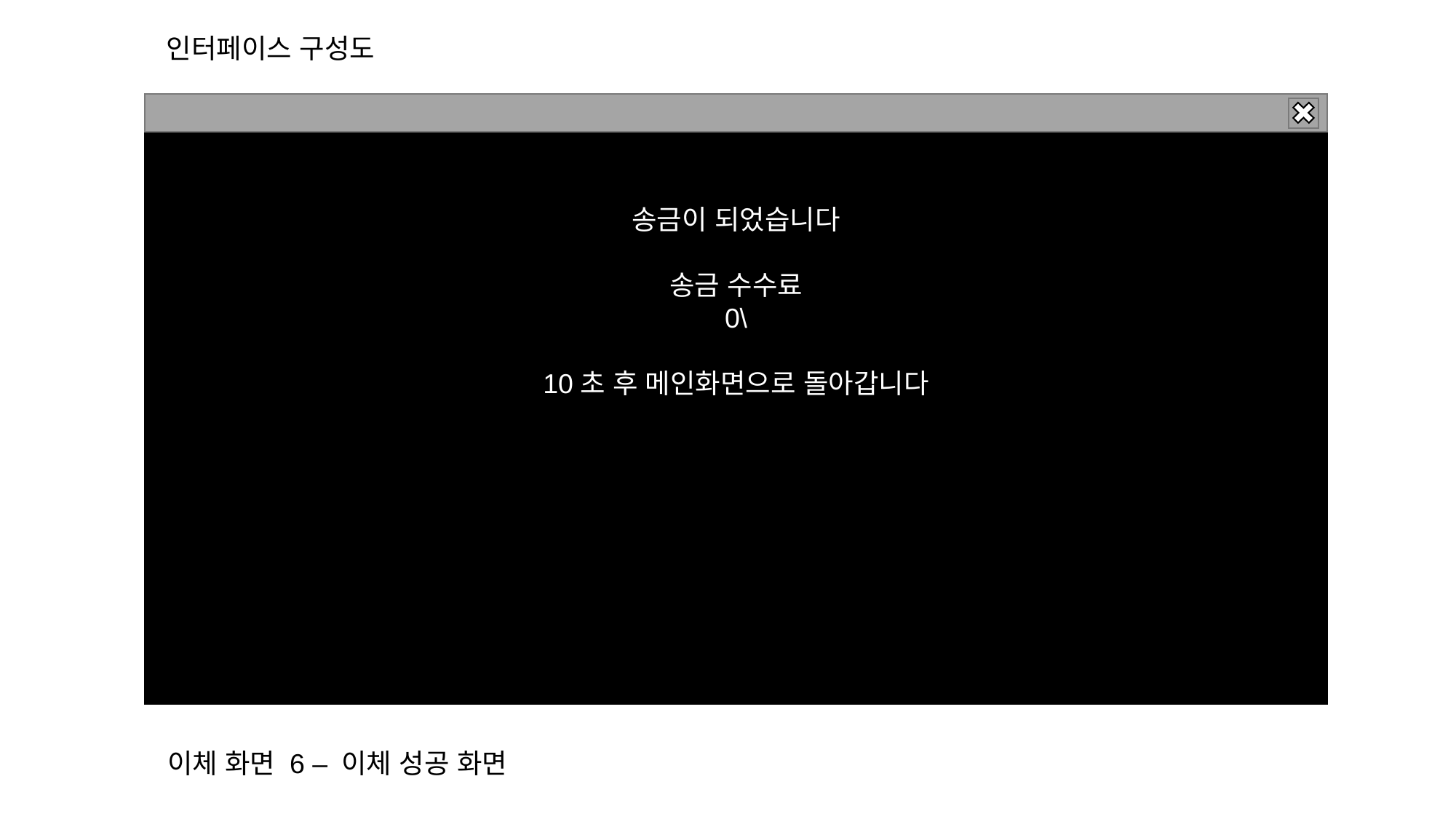

인터페이스 구성도

송금이 되었습니다

송금 수수료
0\

10초 후 메인화면으로 돌아갑니다

이체 화면 6 – 이체 성공 화면